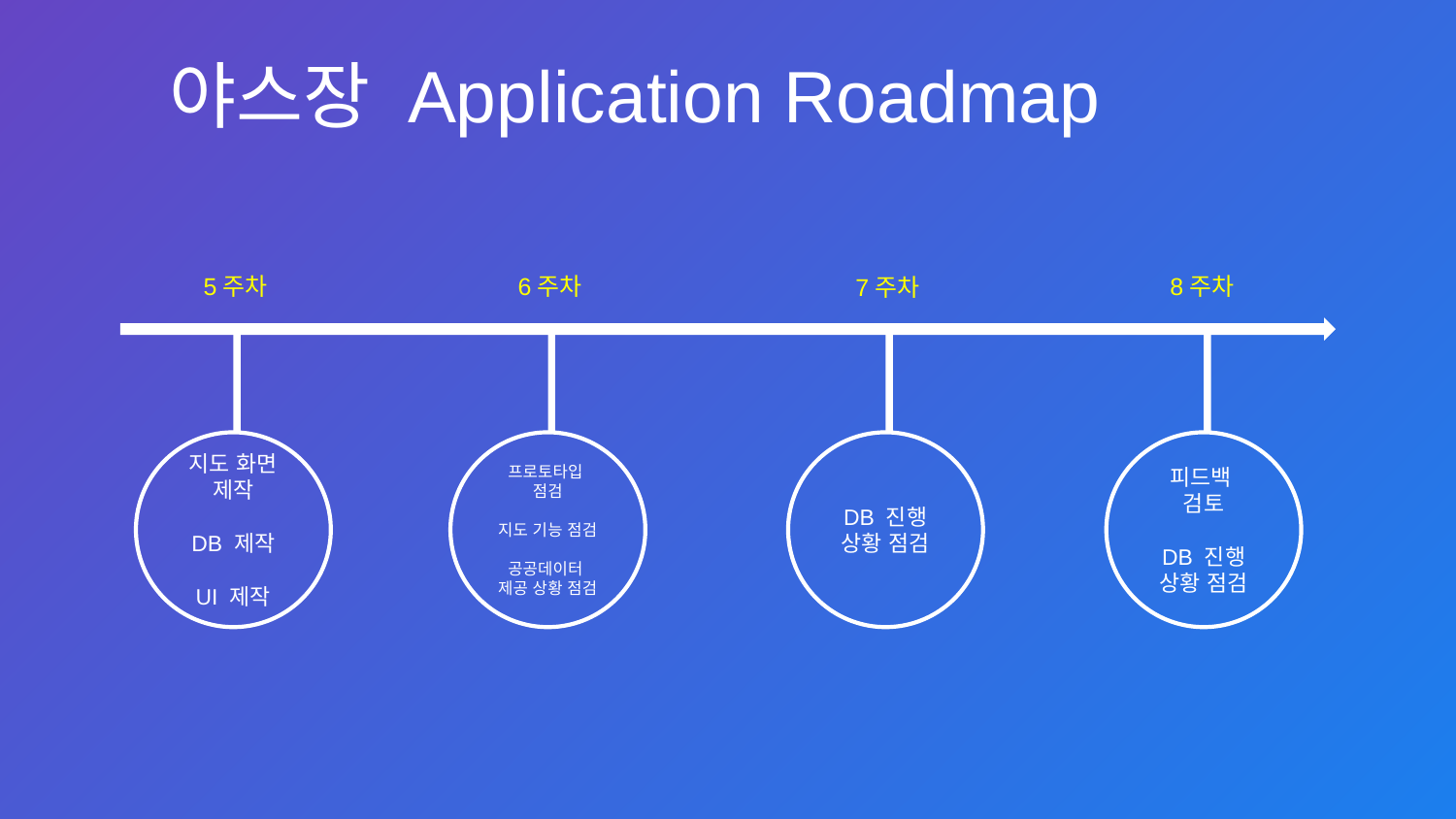

야스장 Application Roadmap
8주차
5주차
6주차
7주차

지도 화면 제작

DB 제작

UI 제작
프로토타입
점검

지도 기능 점검

공공데이터
제공 상황 점검
DB 진행 상황 점검
피드백
검토

DB 진행 상황 점검